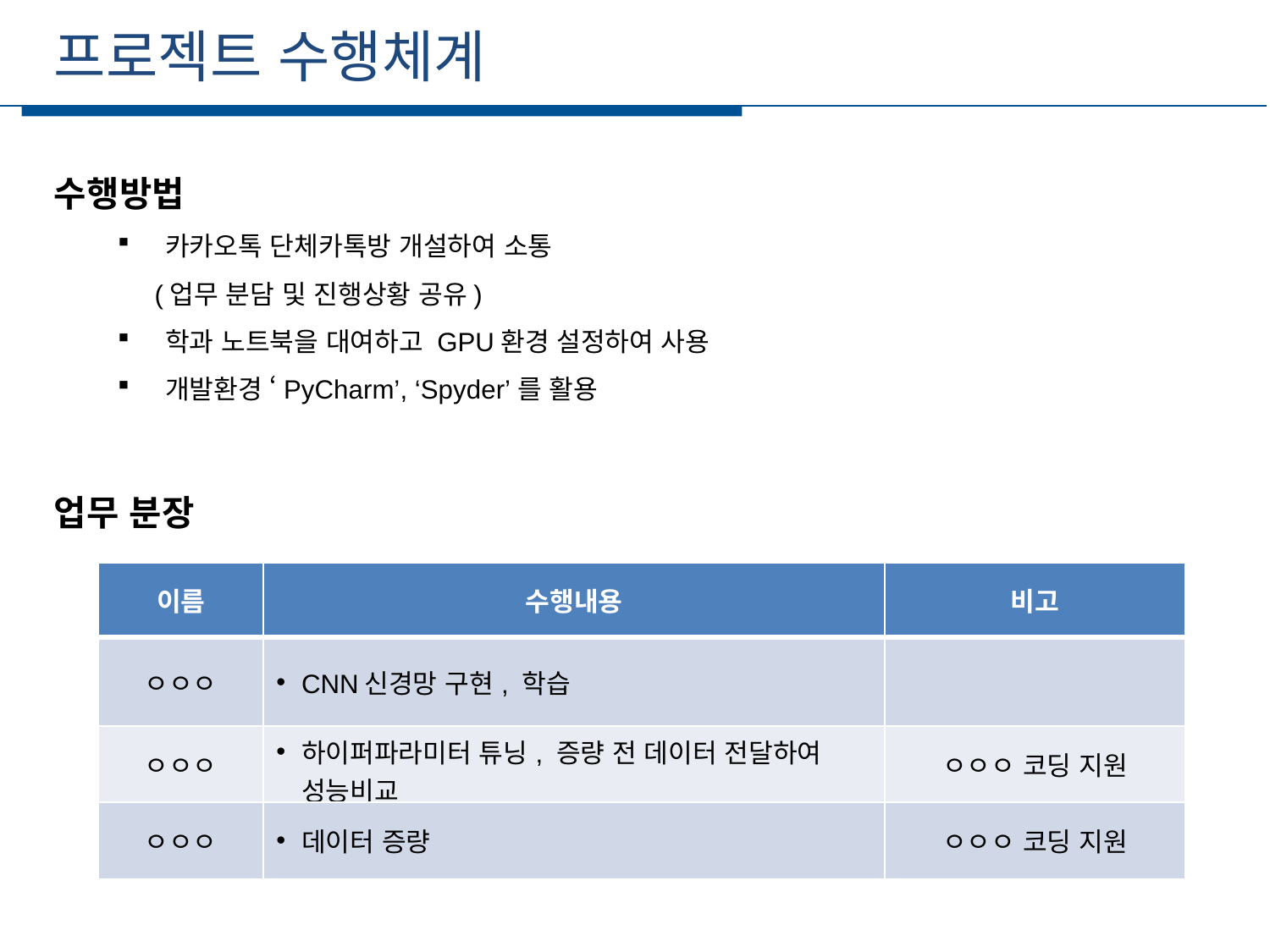

프로젝트 수행체계
세부일정

수행방법
카카오톡 단체카톡방 개설하여 소통
     (업무 분담 및 진행상황 공유)
학과 노트북을 대여하고 GPU환경 설정하여 사용
개발환경 ‘PyCharm’, ‘Spyder’를 활용

업무 분장

| 이름 | 수행내용 | 비고 |
| --- | --- | --- |
| ㅇㅇㅇ | CNN신경망 구현, 학습 |  |
| ㅇㅇㅇ | 하이퍼파라미터 튜닝, 증량 전 데이터 전달하여 성능비교 | ㅇㅇㅇ 코딩 지원 |
| ㅇㅇㅇ | 데이터 증량 | ㅇㅇㅇ 코딩 지원 |